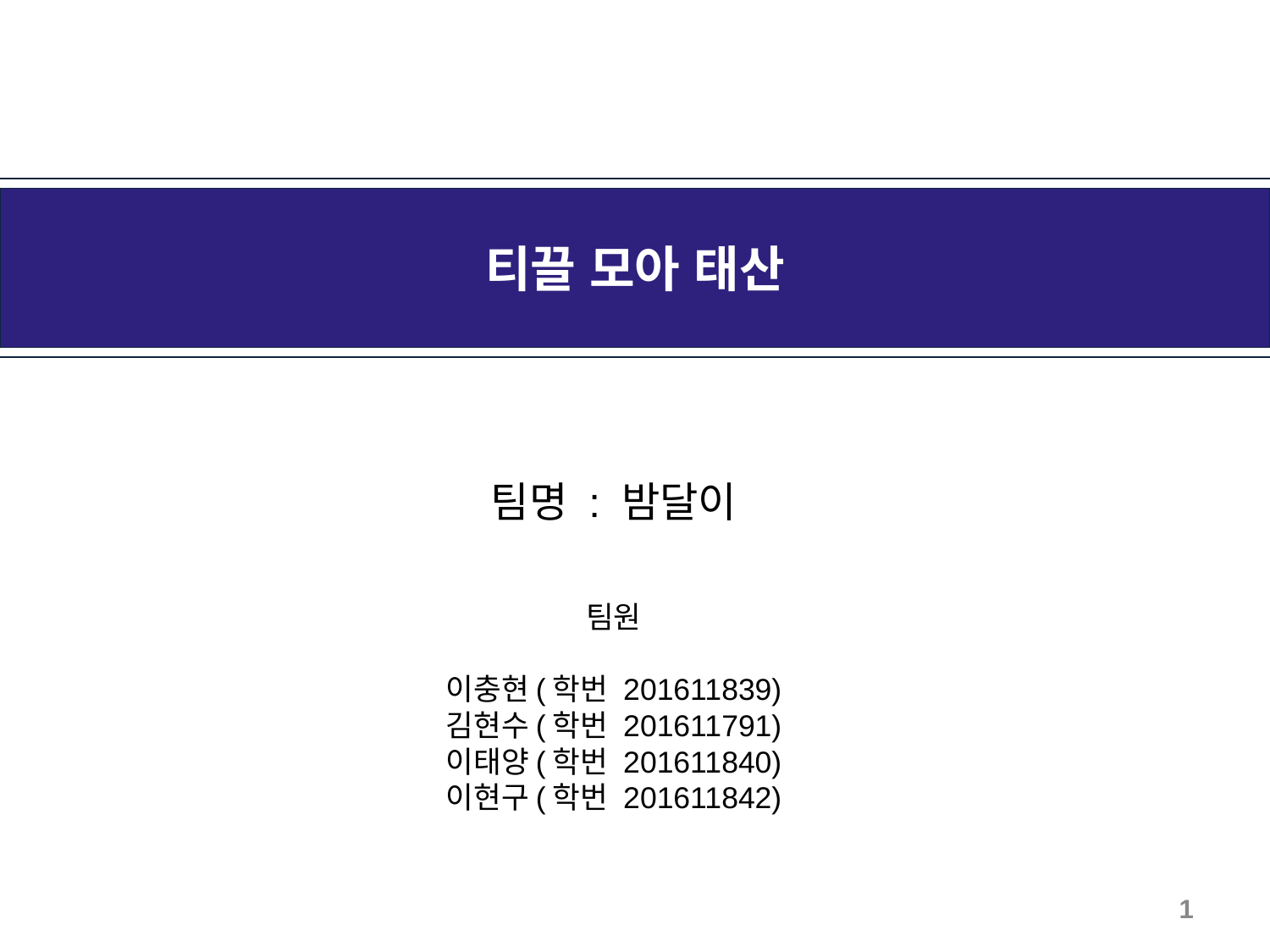

티끌 모아 태산
팀명 : 밤달이

팀원

이충현(학번 201611839)
김현수(학번 201611791)
이태양(학번 201611840)
이현구(학번 201611842)
1